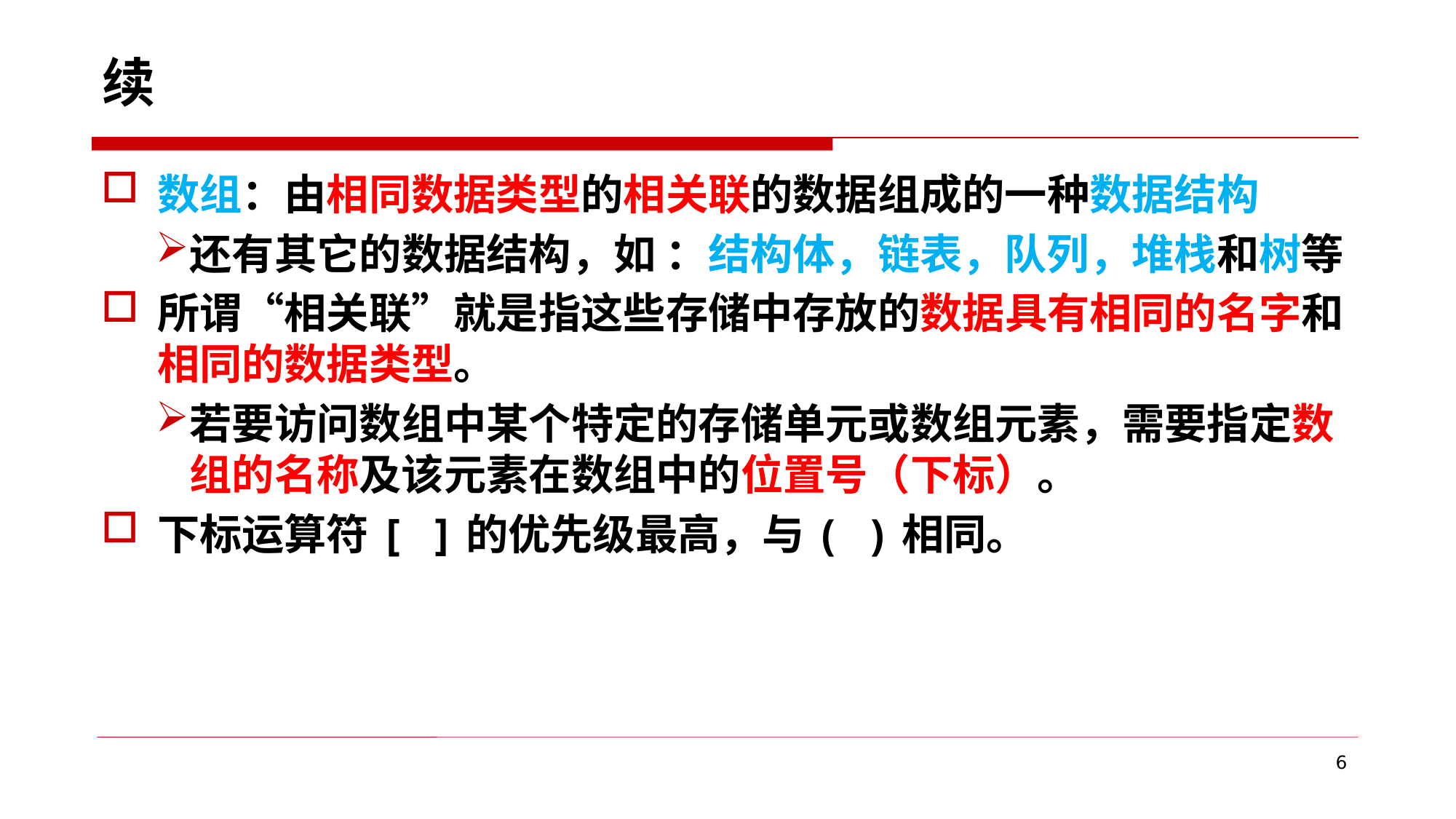

续
数组：由相同数据类型的相关联的数据组成的一种数据结构
还有其它的数据结构，如 ：结构体，链表，队列，堆栈和树等
所谓“相关联”就是指这些存储中存放的数据具有相同的名字和相同的数据类型。
若要访问数组中某个特定的存储单元或数组元素，需要指定数组的名称及该元素在数组中的位置号（下标）。
下标运算符[ ]的优先级最高，与( )相同。
6